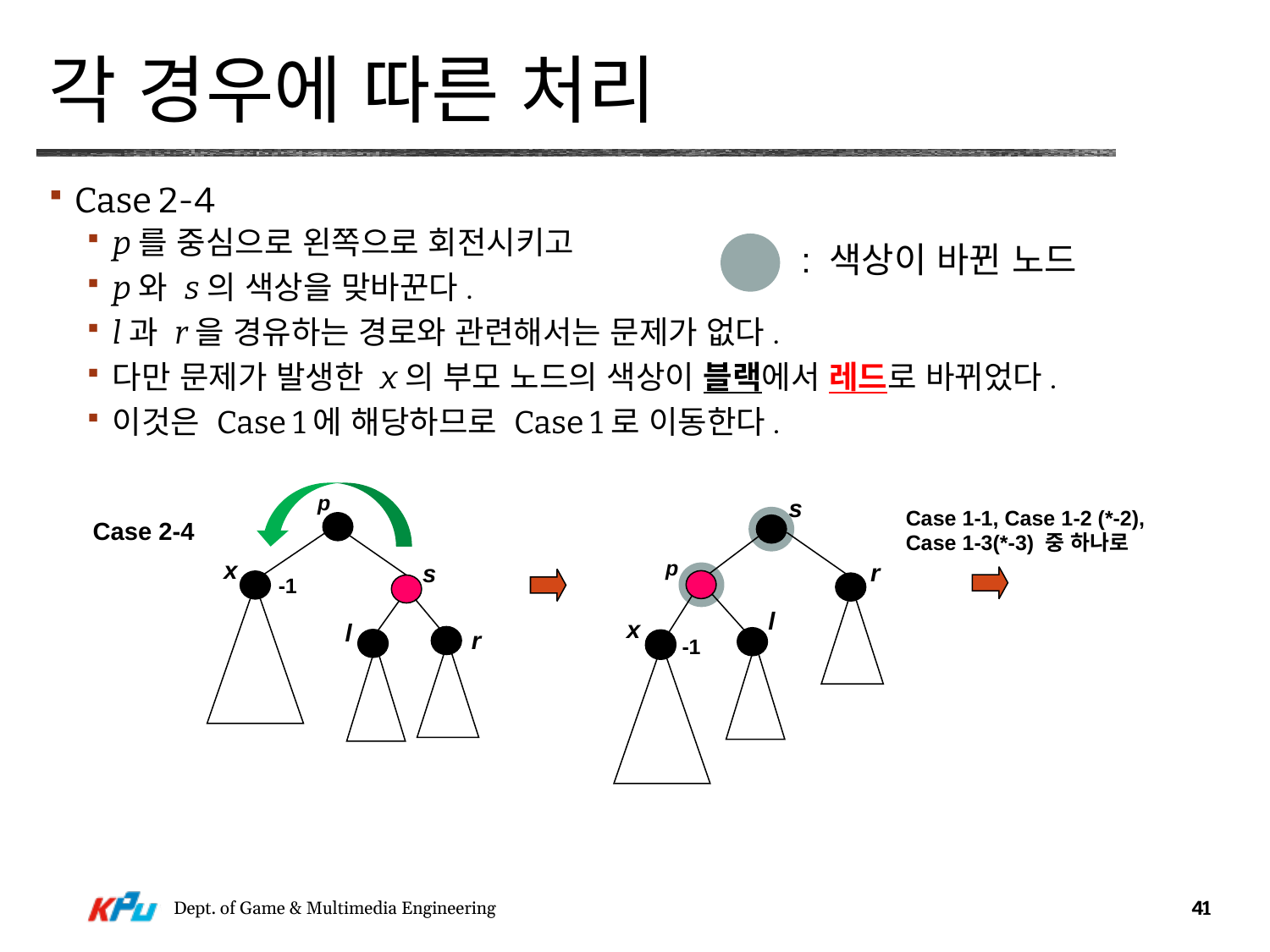

# 각 경우에 따른 처리
Case 2-4
p를 중심으로 왼쪽으로 회전시키고
p와 s의 색상을 맞바꾼다.
l과 r을 경유하는 경로와 관련해서는 문제가 없다.
다만 문제가 발생한 x의 부모 노드의 색상이 블랙에서 레드로 바뀌었다.
이것은 Case 1에 해당하므로 Case 1로 이동한다.

: 색상이 바뀐 노드

p
s
Case 1-1, Case 1-2 (*-2),
Case 1-3(*-3) 중 하나로

Case 2-4

p
x
r
s

-1

l

x
l
r

-1

Dept. of Game & Multimedia Engineering
41